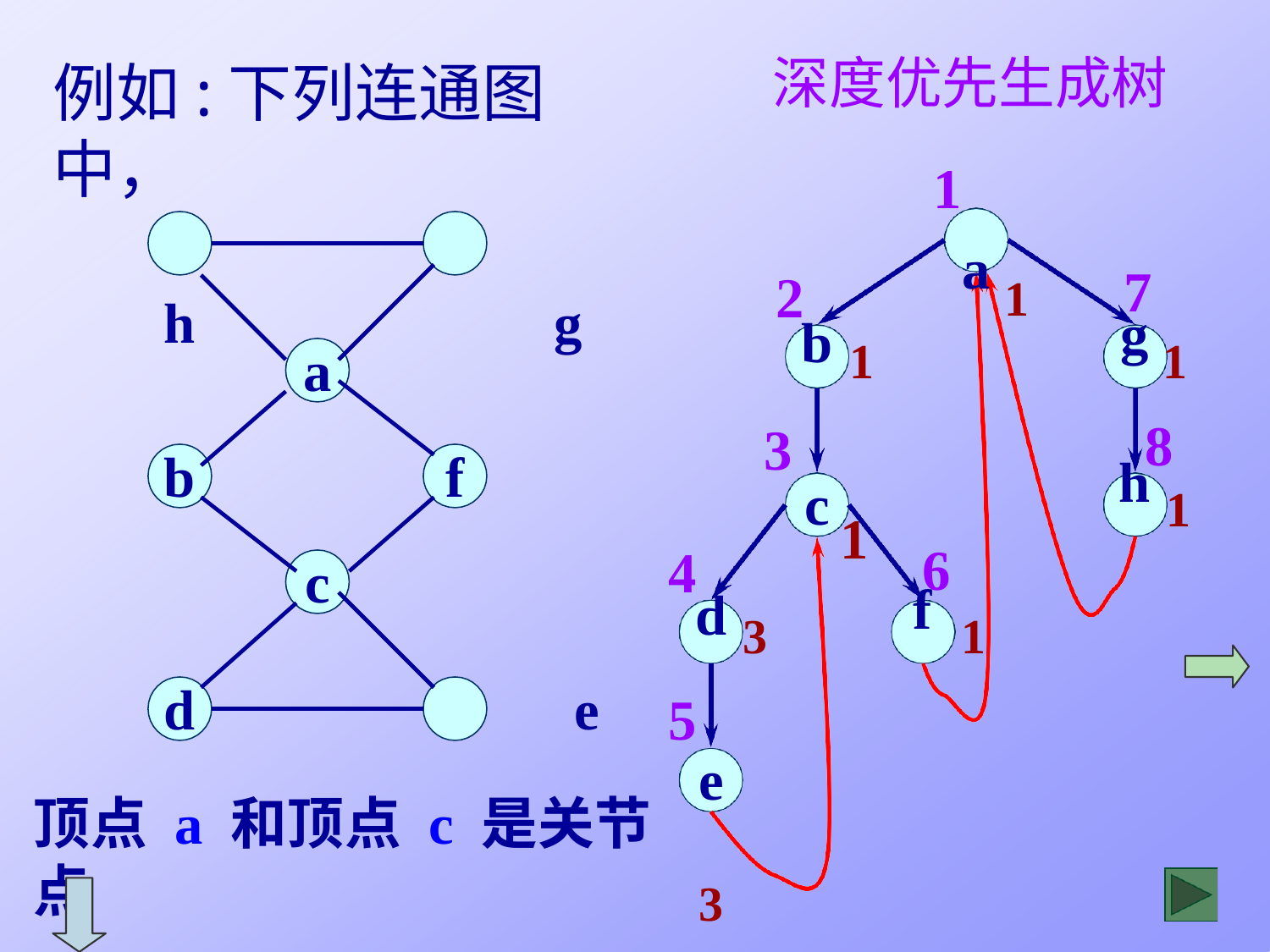

# 深度优先生成树
例如:下列连通图中，

h	g
1
a 1

7
g 1
8
h 1

2
b 1

a

3
c
b
f

1
6
f	1
4
d 3
5
e	3
c

d	e
顶点a 和顶点c 是关节点